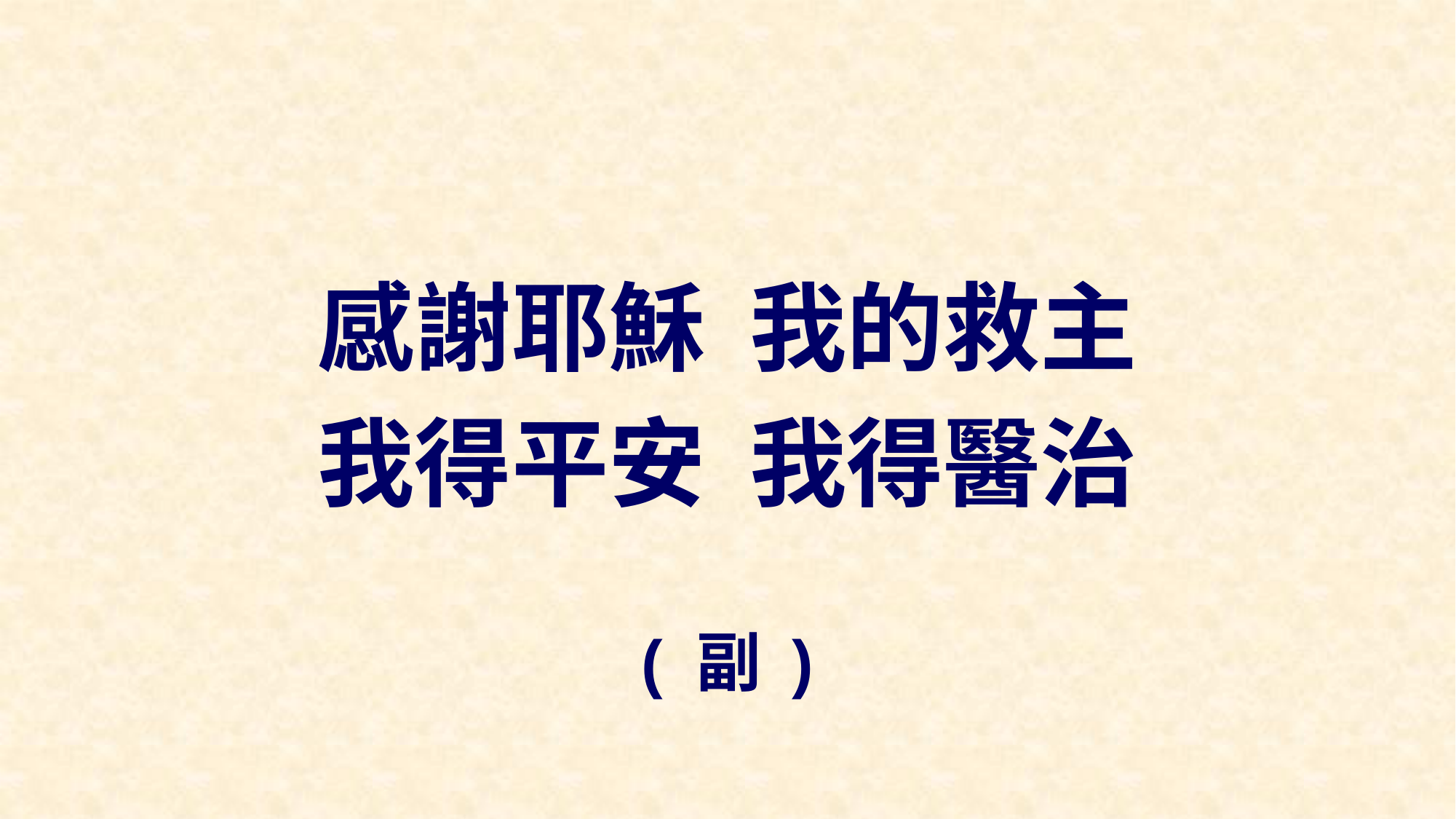

感謝耶穌  我的救主
我得平安  我得醫治
( 副 )